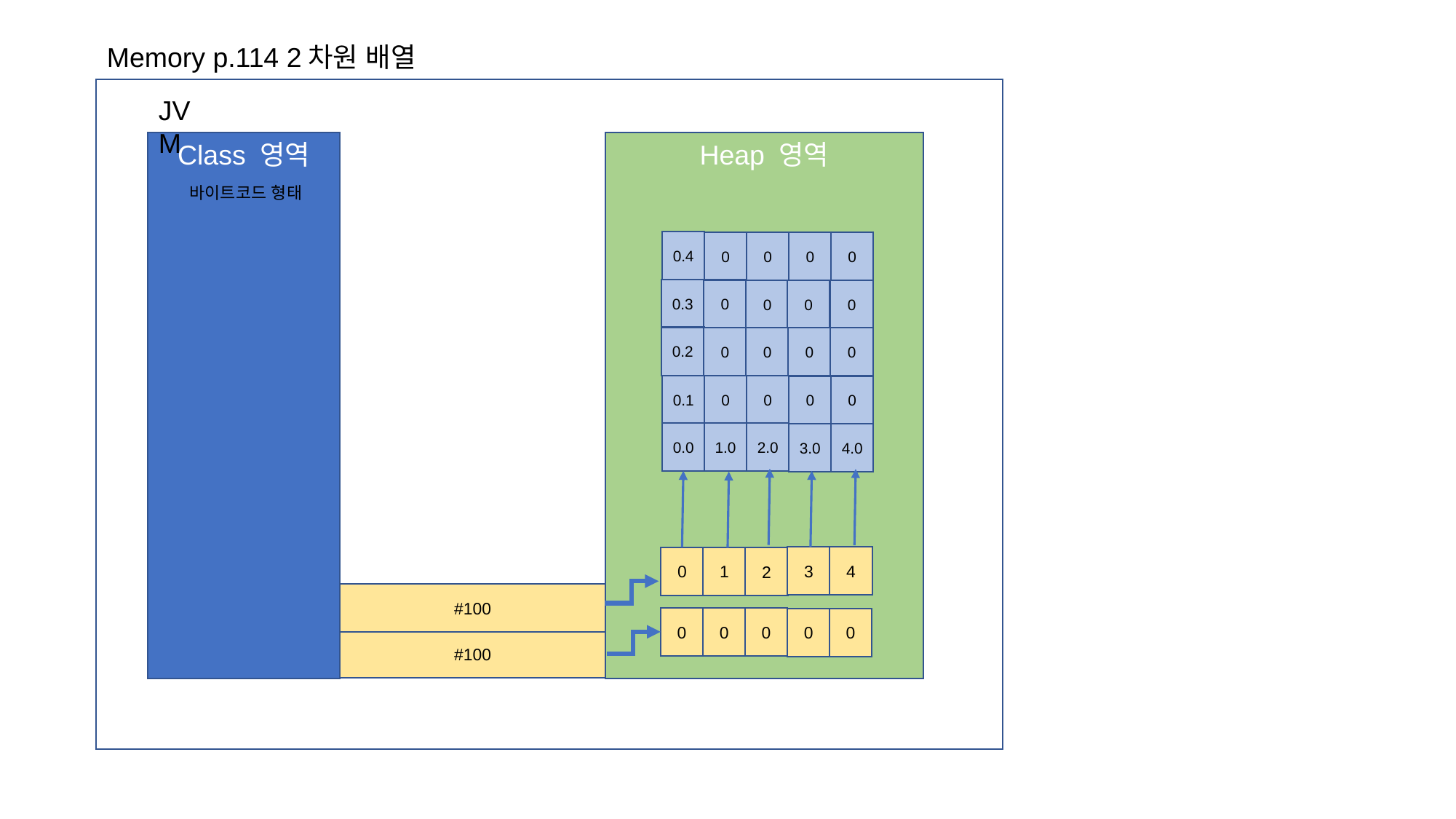

Memory p.114 2차원 배열

JVM
Class 영역
Heap 영역
바이트코드 형태
0.4
0
0
0
0
0.3
0
0
0
0
0.2
0
0
0
0
0.1
0
0
0
0
0.0
1.0
2.0
3.0
4.0
3
4
0
1
2
#100
0
0
0
0
0
#100